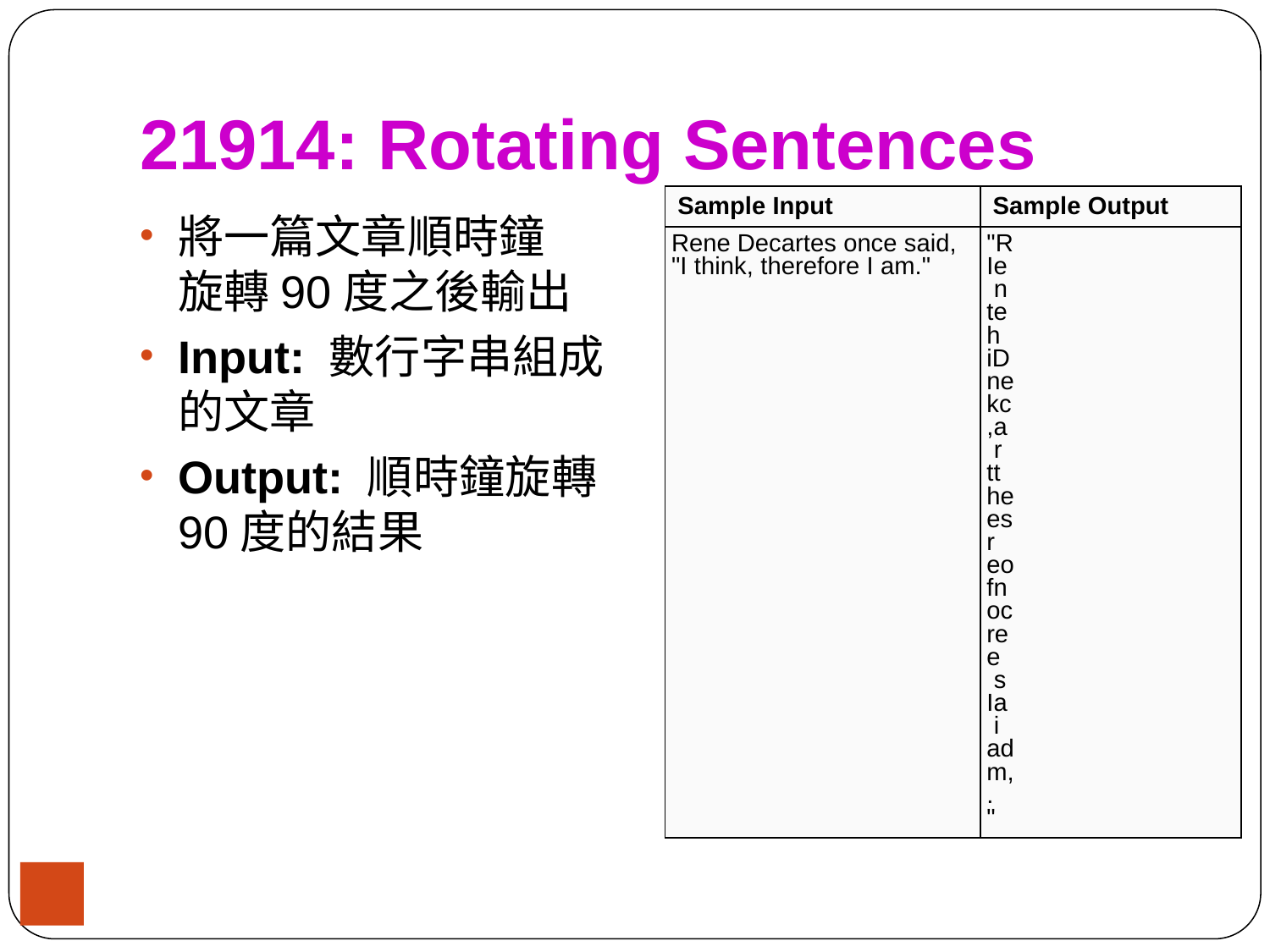

# 21914: Rotating Sentences
| Sample Input | Sample Output |
| --- | --- |
| Rene Decartes once said, "I think, therefore I am." | "R Ie n te h iD ne kc ,a r tt he es r eo fn oc re e s Ia i ad m, . " |
將一篇文章順時鐘
旋轉90度之後輸出
Input: 數行字串組成
的文章
Output: 順時鐘旋轉
90度的結果